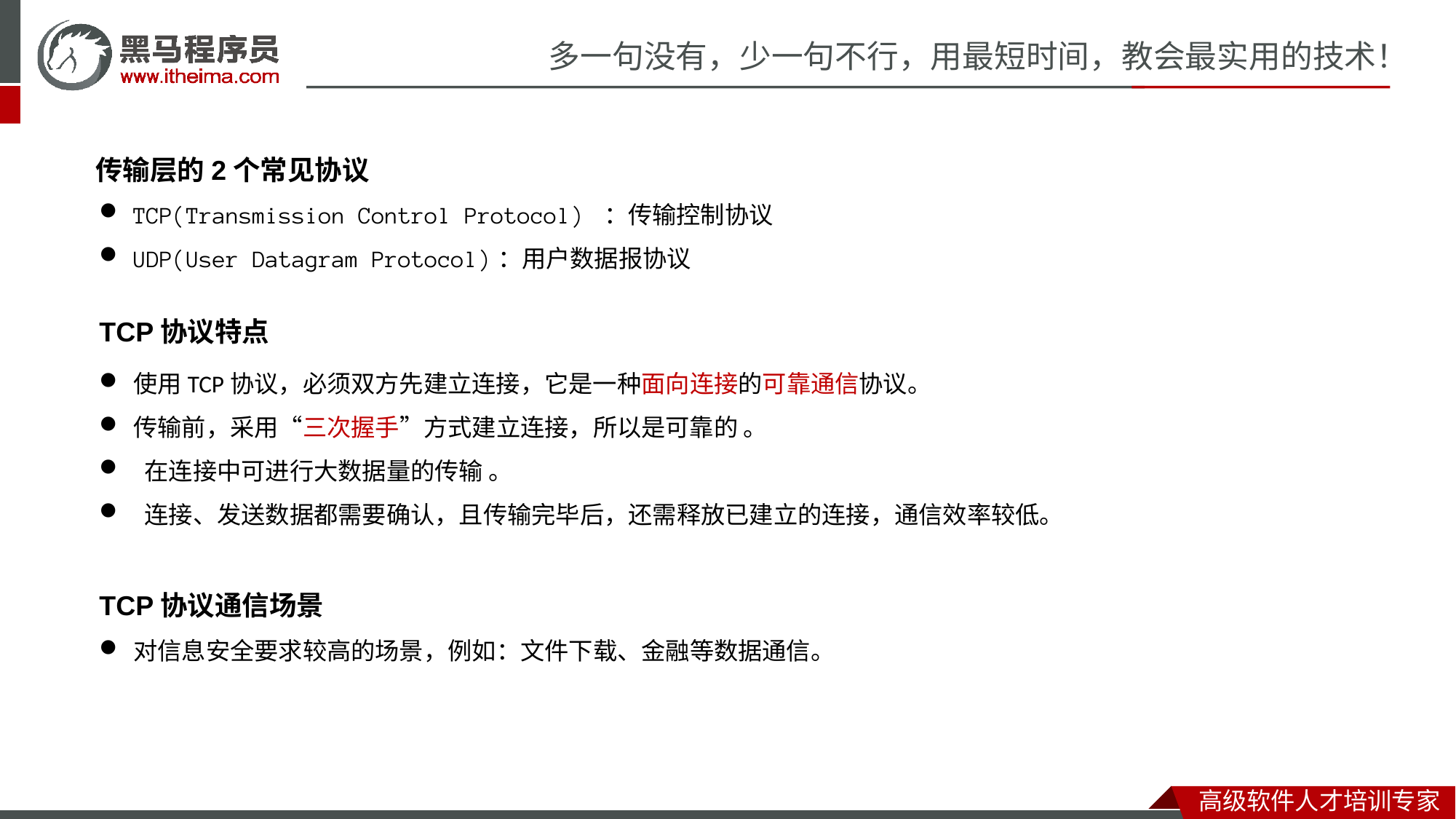

传输层的2个常见协议
TCP(Transmission Control Protocol) ：传输控制协议
UDP(User Datagram Protocol)：用户数据报协议
TCP协议特点
使用TCP协议，必须双方先建立连接，它是一种面向连接的可靠通信协议。
传输前，采用“三次握手”方式建立连接，所以是可靠的 。
 在连接中可进行大数据量的传输 。
 连接、发送数据都需要确认，且传输完毕后，还需释放已建立的连接，通信效率较低。

TCP协议通信场景
对信息安全要求较高的场景，例如：文件下载、金融等数据通信。